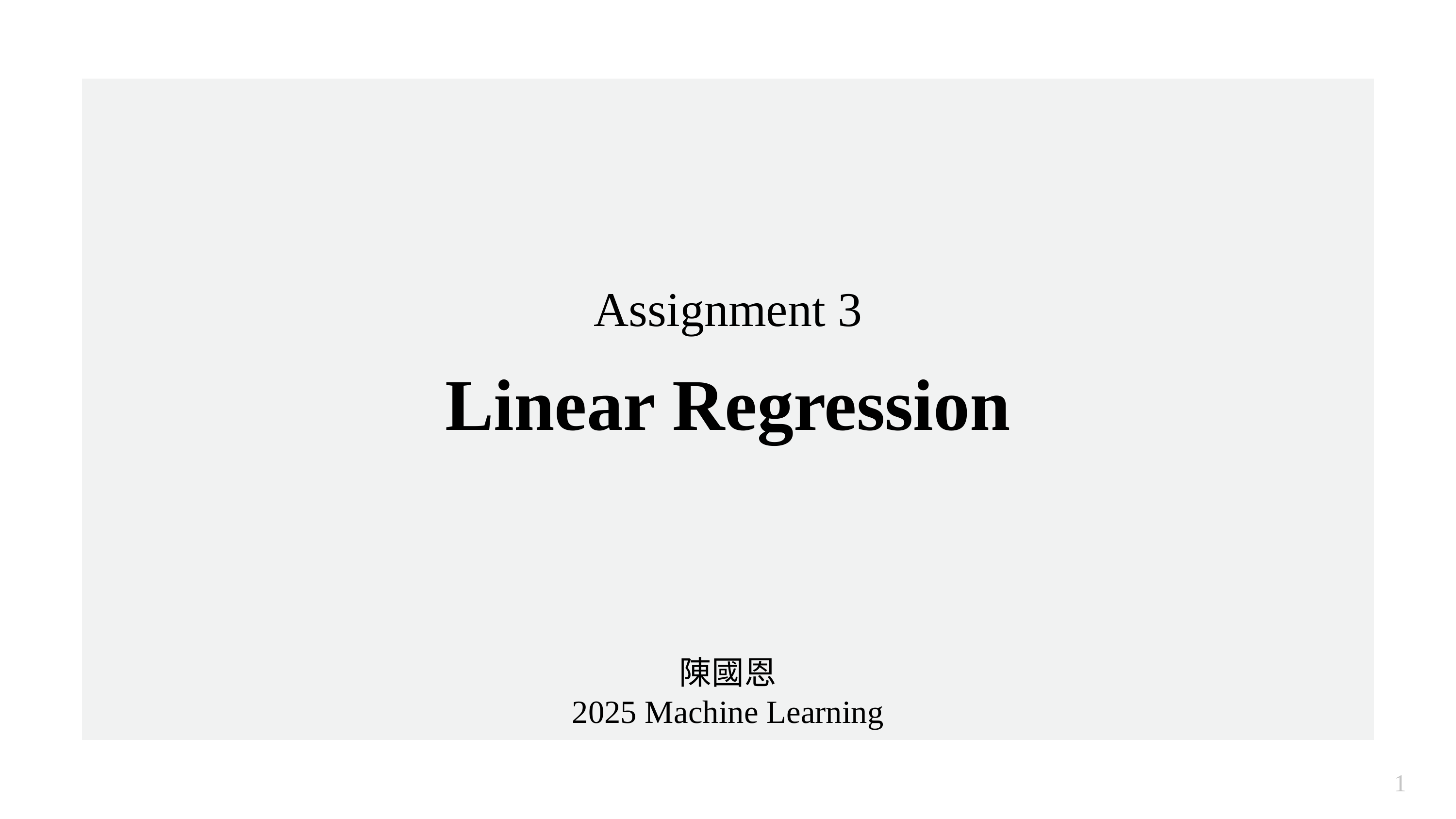

Assignment 3
Linear Regression
陳國恩
2025 Machine Learning
1